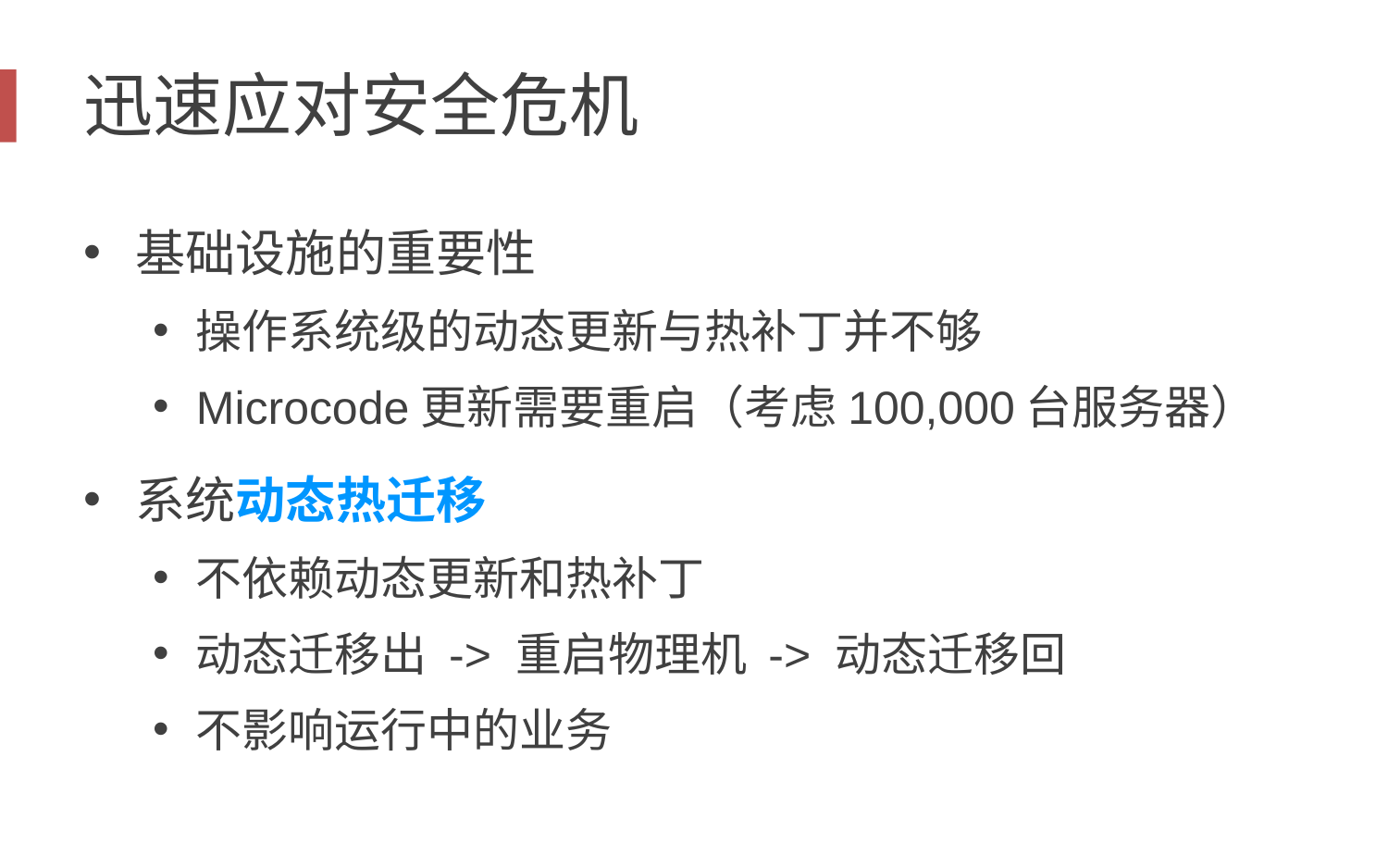

# 迅速应对安全危机
基础设施的重要性
操作系统级的动态更新与热补丁并不够
Microcode更新需要重启（考虑100,000台服务器）
系统动态热迁移
不依赖动态更新和热补丁
动态迁移出 -> 重启物理机 -> 动态迁移回
不影响运行中的业务